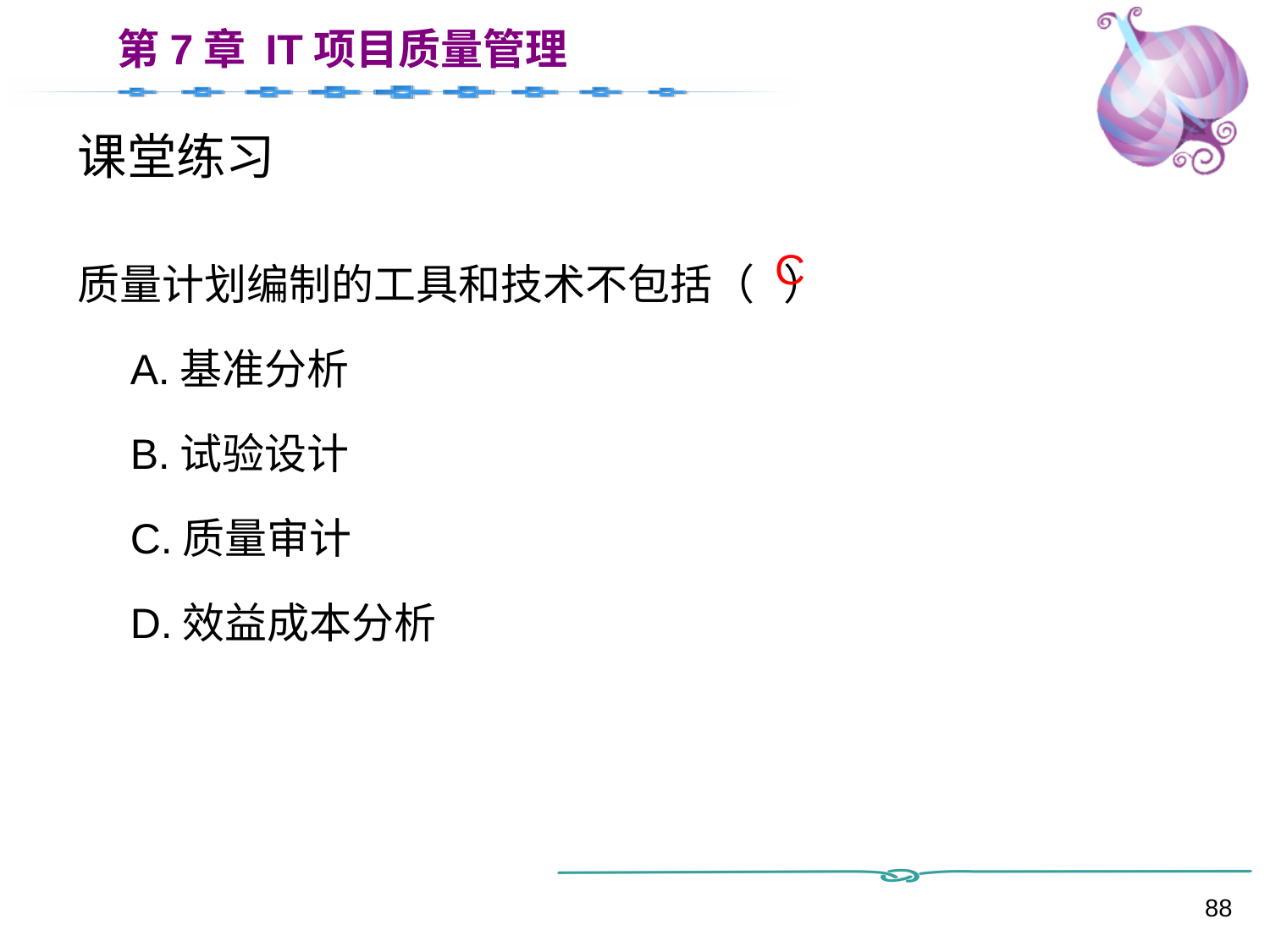

# 课堂练习
质量计划编制的工具和技术不包括（   ）
A.基准分析
B.试验设计
C.质量审计
D.效益成本分析

C
88